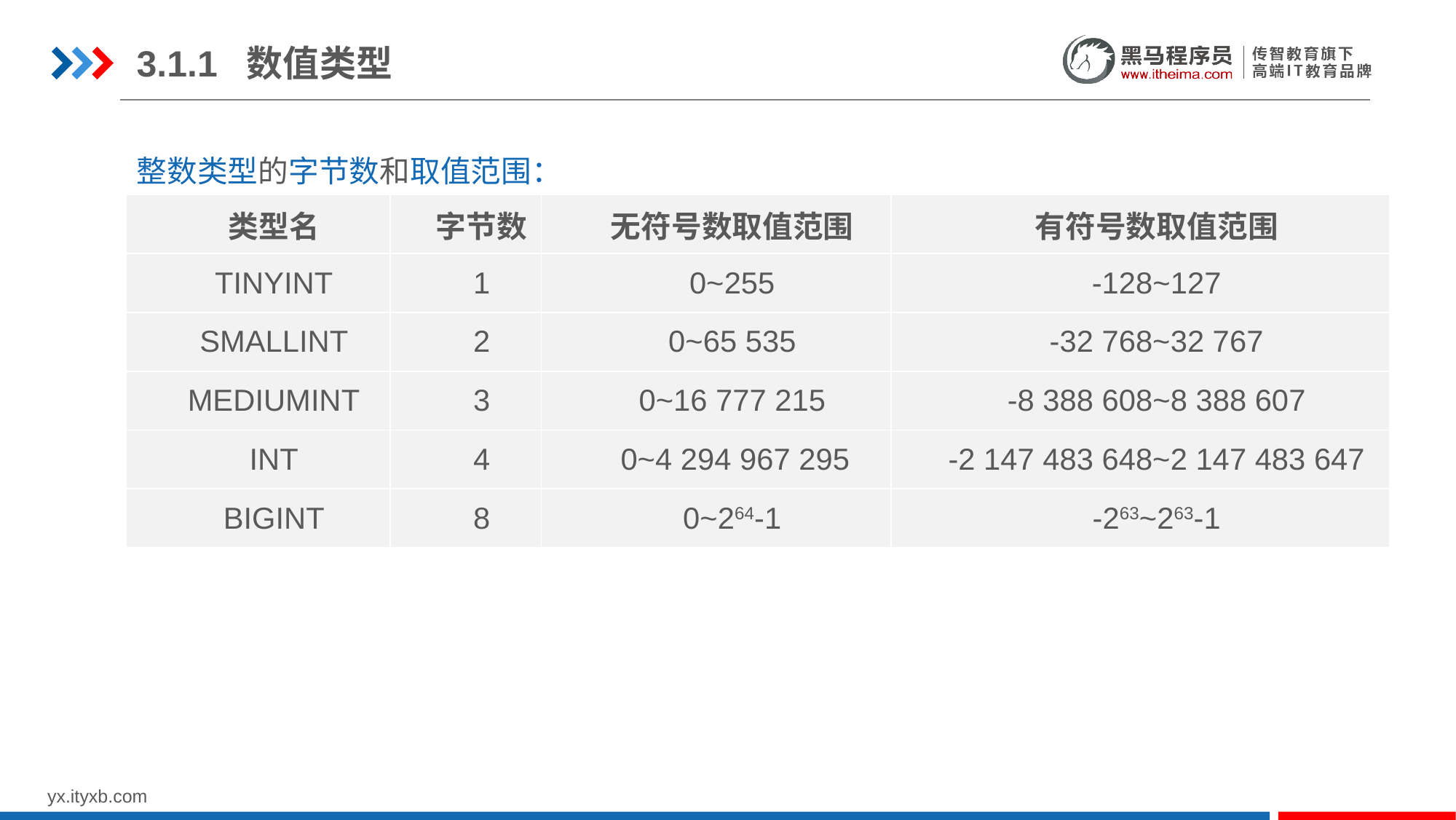

3.1.1  数值类型
整数类型的字节数和取值范围：
| 类型名 | 字节数 | 无符号数取值范围 | 有符号数取值范围 |
| --- | --- | --- | --- |
| TINYINT | 1 | 0~255 | -128~127 |
| SMALLINT | 2 | 0~65 535 | -32 768~32 767 |
| MEDIUMINT | 3 | 0~16 777 215 | -8 388 608~8 388 607 |
| INT | 4 | 0~4 294 967 295 | -2 147 483 648~2 147 483 647 |
| BIGINT | 8 | 0~264-1 | -263~263-1 |